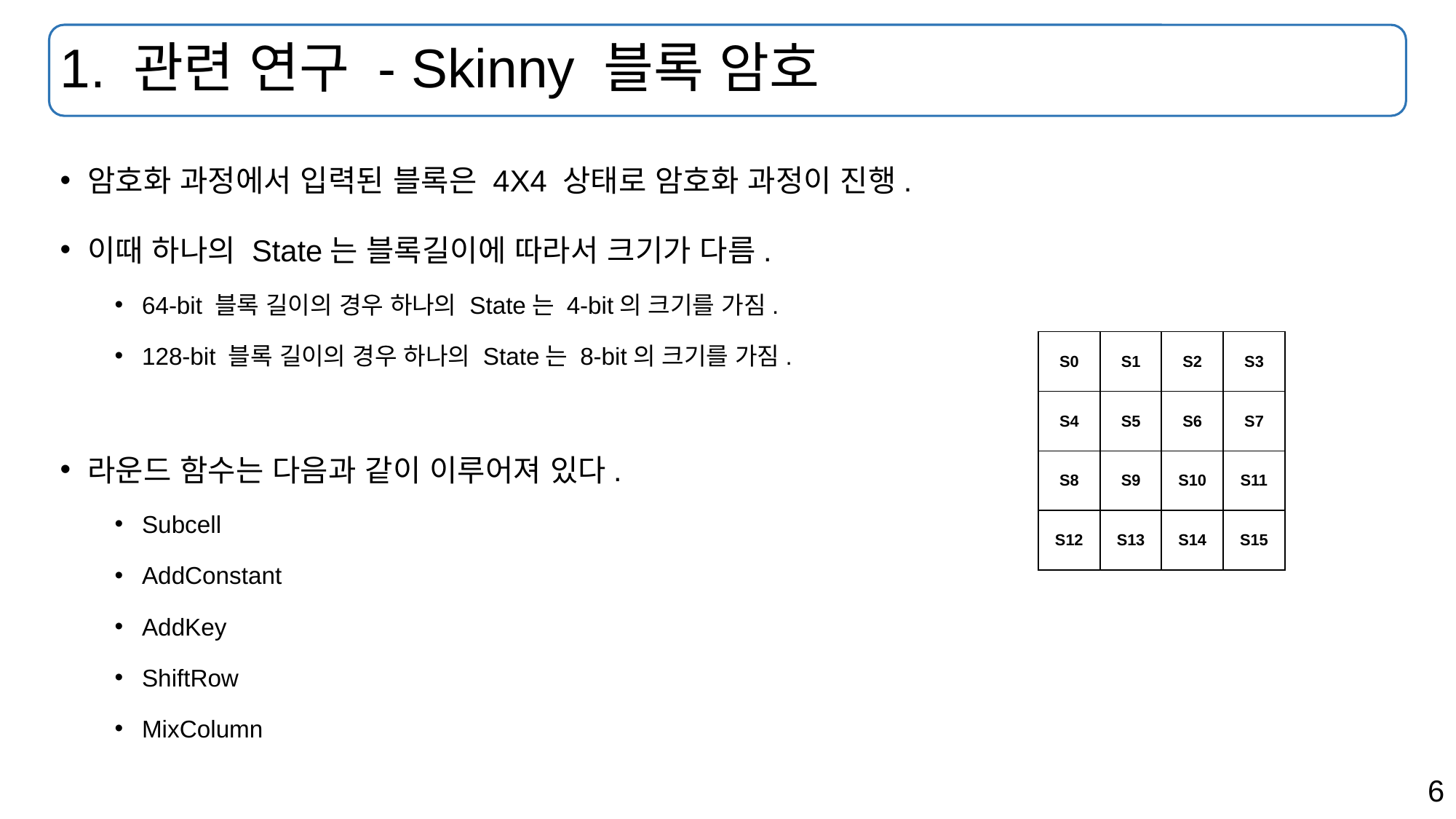

# 1. 관련 연구 - Skinny 블록 암호
암호화 과정에서 입력된 블록은 4X4 상태로 암호화 과정이 진행.
이때 하나의 State는 블록길이에 따라서 크기가 다름.
64-bit 블록 길이의 경우 하나의 State는 4-bit의 크기를 가짐.
128-bit 블록 길이의 경우 하나의 State는 8-bit의 크기를 가짐.

라운드 함수는 다음과 같이 이루어져 있다.
Subcell
AddConstant
AddKey
ShiftRow
MixColumn
| S0 | S1 | S2 | S3 |
| --- | --- | --- | --- |
| S4 | S5 | S6 | S7 |
| S8 | S9 | S10 | S11 |
| S12 | S13 | S14 | S15 |